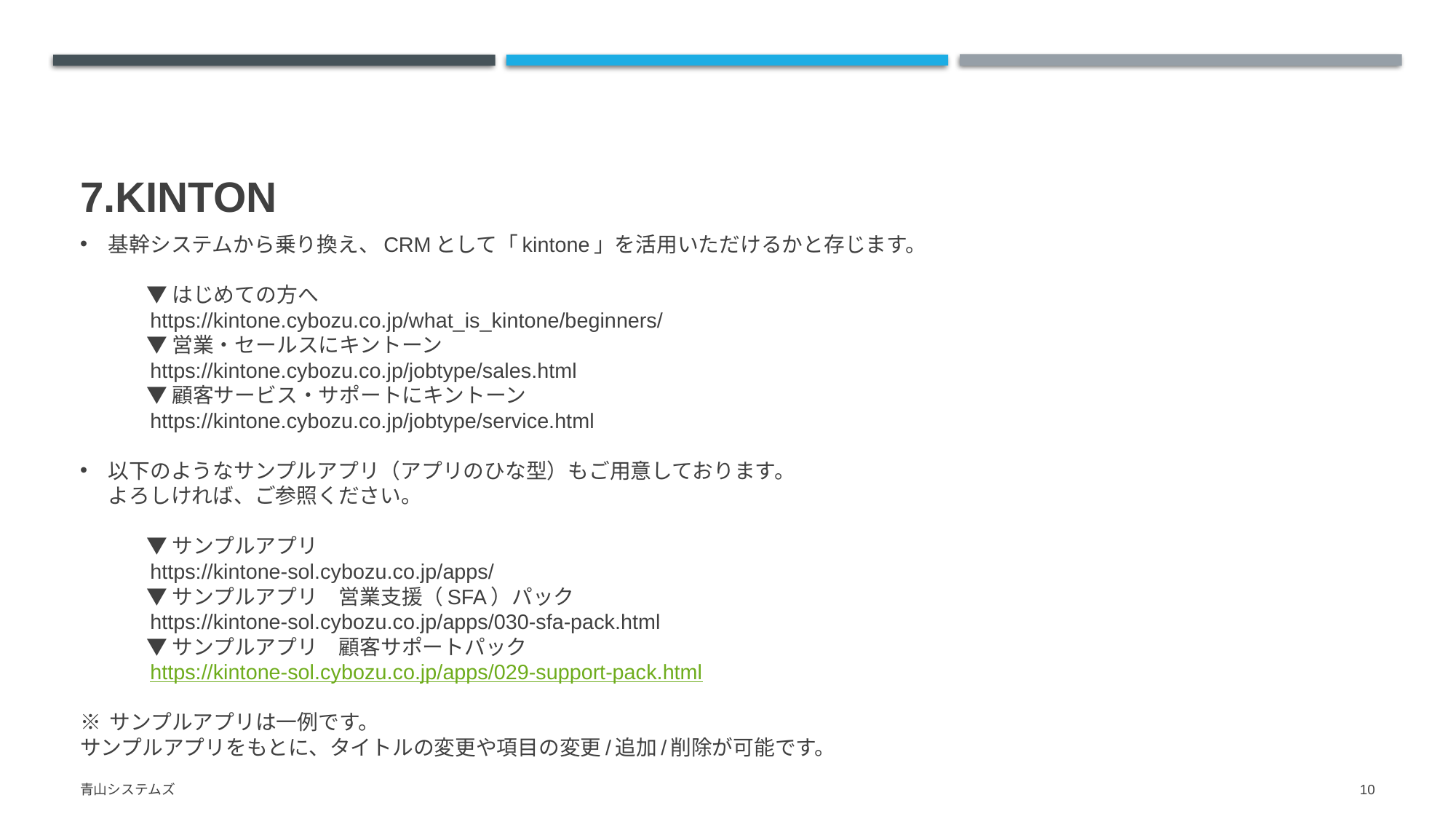

7.kinton
基幹システムから乗り換え、CRMとして「kintone」を活用いただけるかと存じます。

　▼ はじめての方へ
　https://kintone.cybozu.co.jp/what_is_kintone/beginners/
　▼ 営業・セールスにキントーン
　https://kintone.cybozu.co.jp/jobtype/sales.html
　▼ 顧客サービス・サポートにキントーン
　https://kintone.cybozu.co.jp/jobtype/service.html

以下のようなサンプルアプリ（アプリのひな型）もご用意しております。
よろしければ、ご参照ください。

　▼ サンプルアプリ
　https://kintone-sol.cybozu.co.jp/apps/
　▼ サンプルアプリ　営業支援（SFA）パック
　https://kintone-sol.cybozu.co.jp/apps/030-sfa-pack.html
　▼ サンプルアプリ　顧客サポートパック
　https://kintone-sol.cybozu.co.jp/apps/029-support-pack.html

※ サンプルアプリは一例です。
サンプルアプリをもとに、タイトルの変更や項目の変更/追加/削除が可能です。

青山システムズ
10